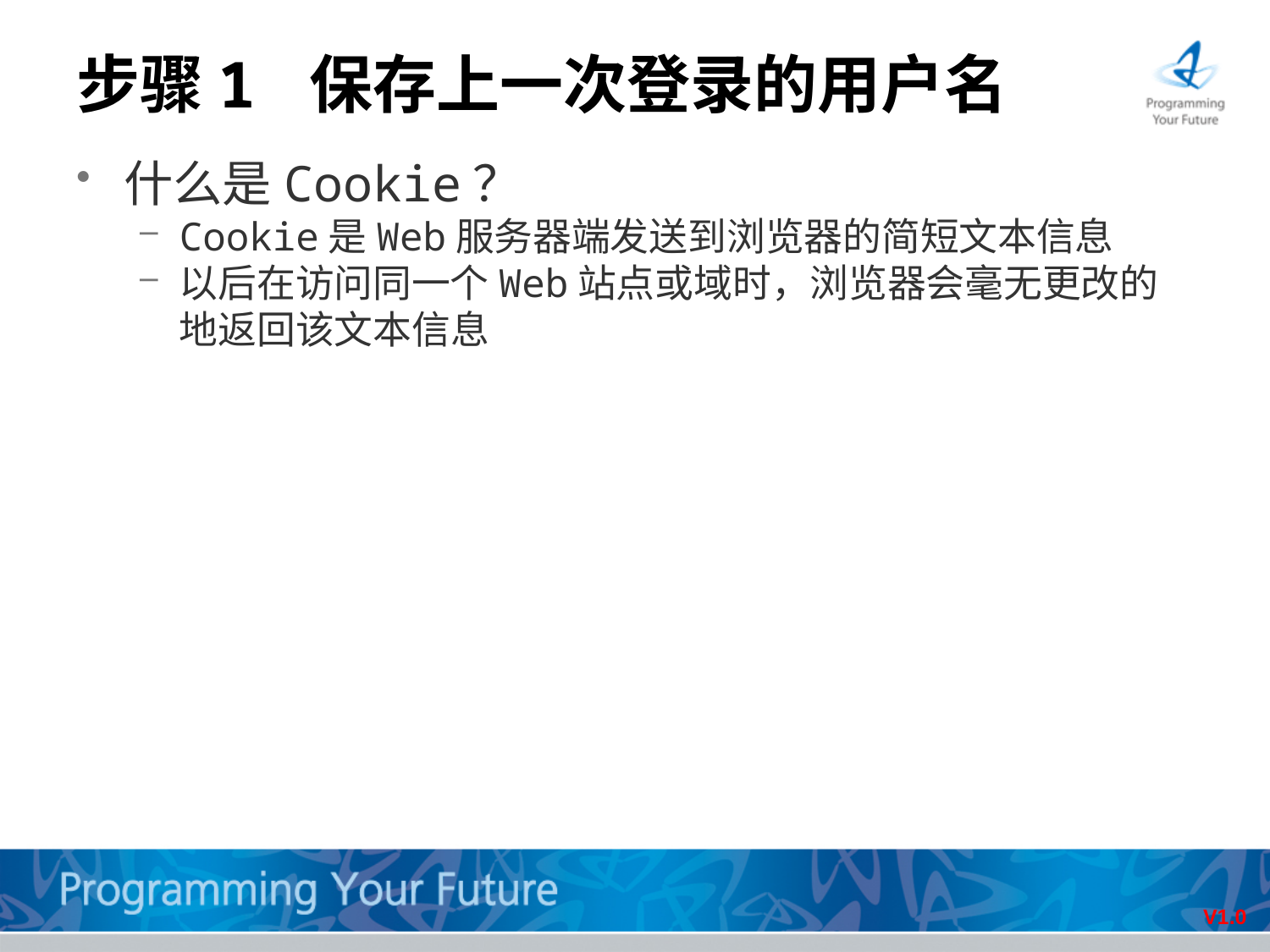

# 步骤1 保存上一次登录的用户名
什么是Cookie？
Cookie是Web服务器端发送到浏览器的简短文本信息
以后在访问同一个Web站点或域时，浏览器会毫无更改的地返回该文本信息